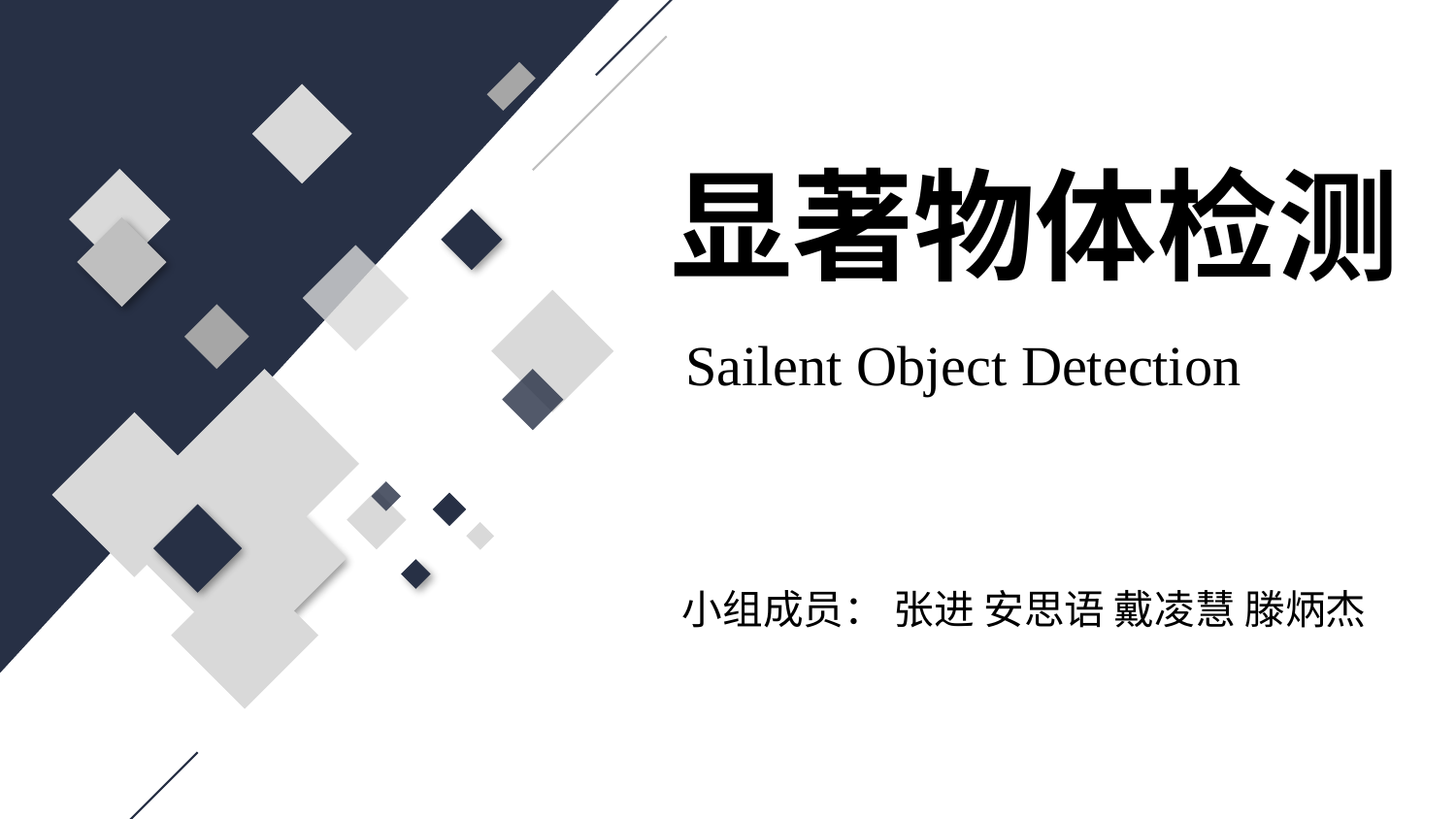

显著物体检测

Sailent Object Detection

小组成员： 张进 安思语 戴凌慧 滕炳杰